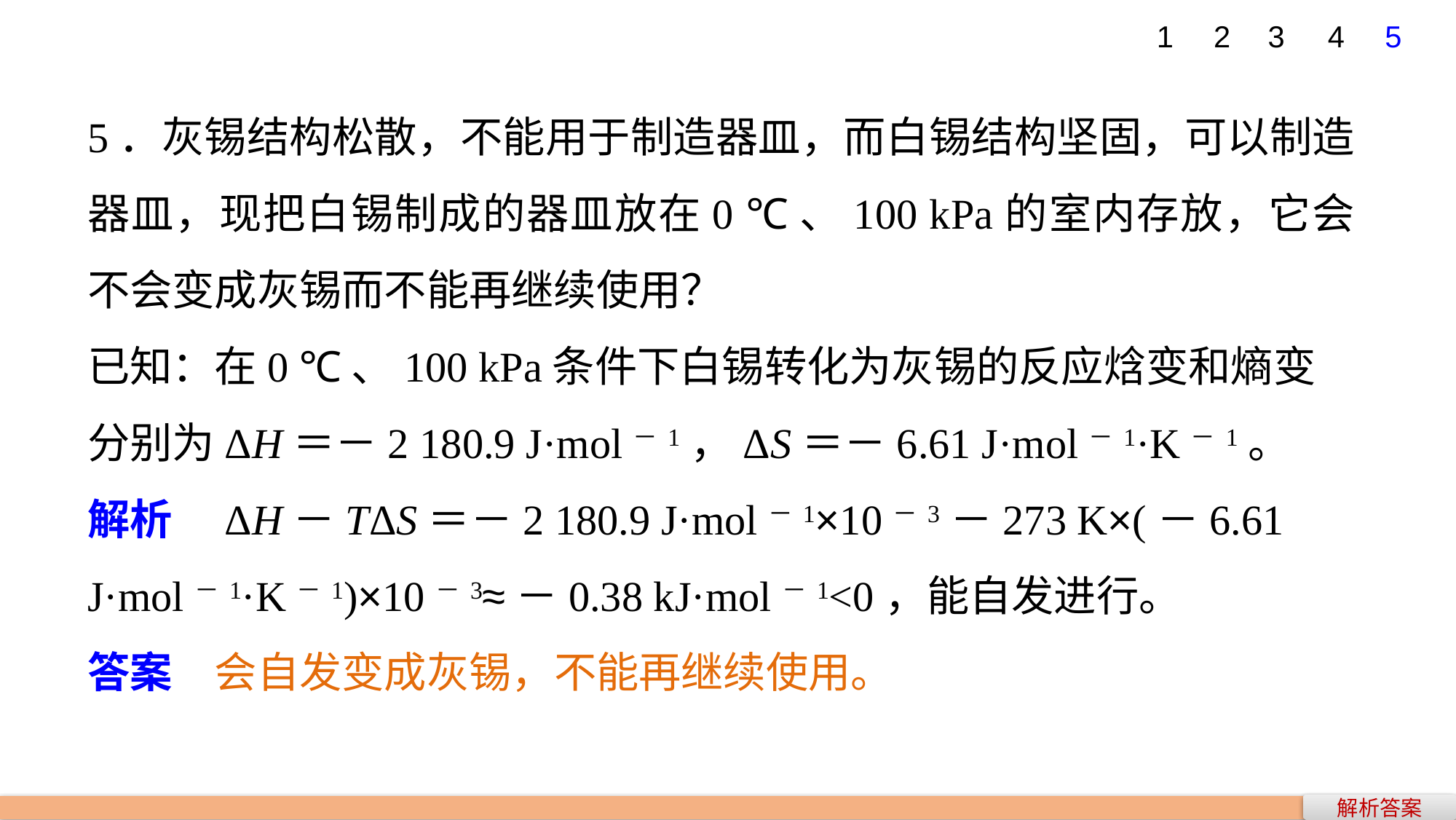

1
2
3
4
5
5．灰锡结构松散，不能用于制造器皿，而白锡结构坚固，可以制造器皿，现把白锡制成的器皿放在0 ℃、100 kPa的室内存放，它会不会变成灰锡而不能再继续使用？
已知：在0 ℃、100 kPa条件下白锡转化为灰锡的反应焓变和熵变分别为ΔH＝－2 180.9 J·mol－1，ΔS＝－6.61 J·mol－1·K－1。
解析　ΔH－TΔS＝－2 180.9 J·mol－1×10－3－273 K×(－6.61 J·mol－1·K－1)×10－3≈－0.38 kJ·mol－1<0，能自发进行。
答案　会自发变成灰锡，不能再继续使用。
解析答案